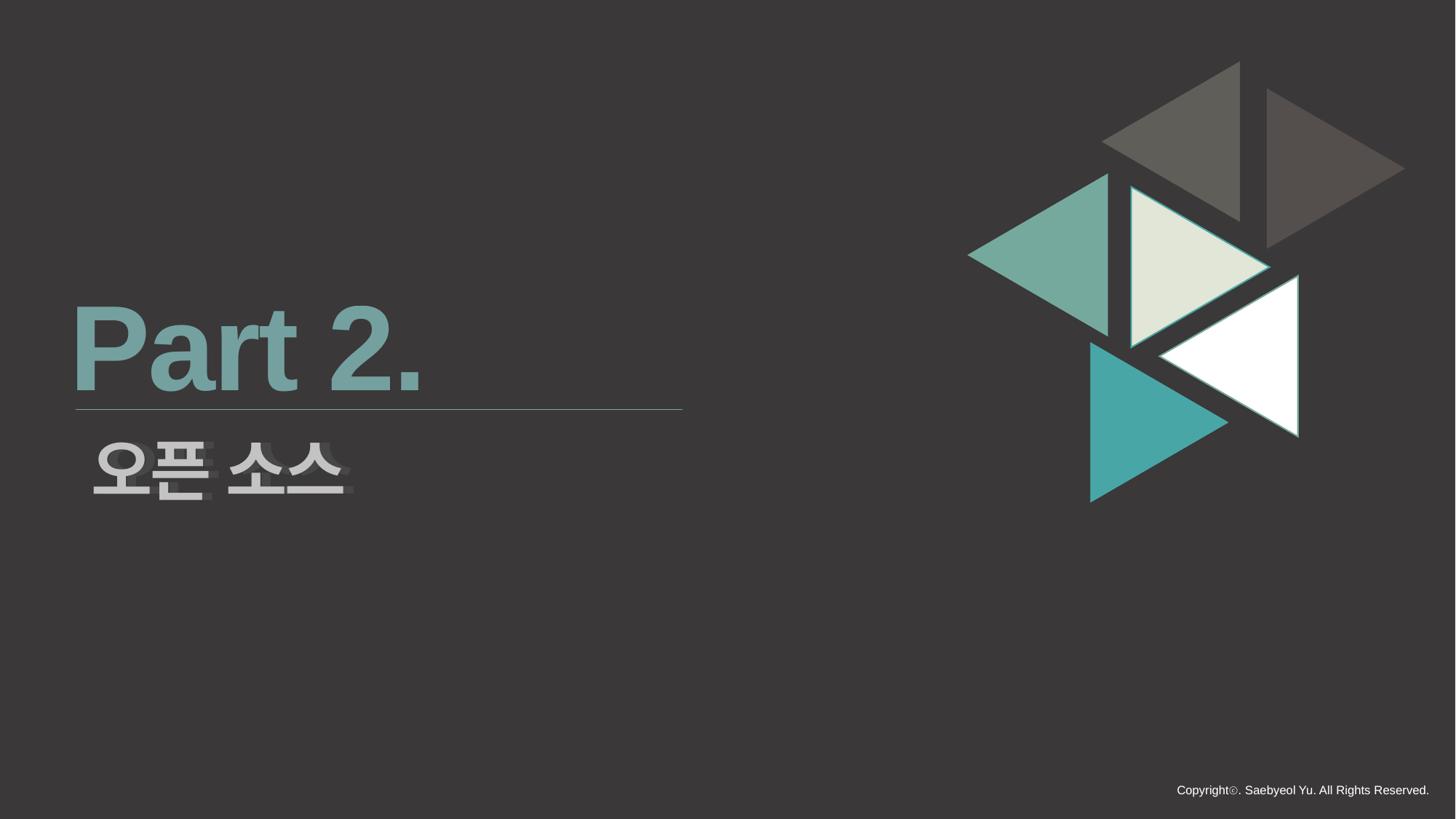

Part 2.
오픈 소스
오픈 소스
Copyrightⓒ. Saebyeol Yu. All Rights Reserved.